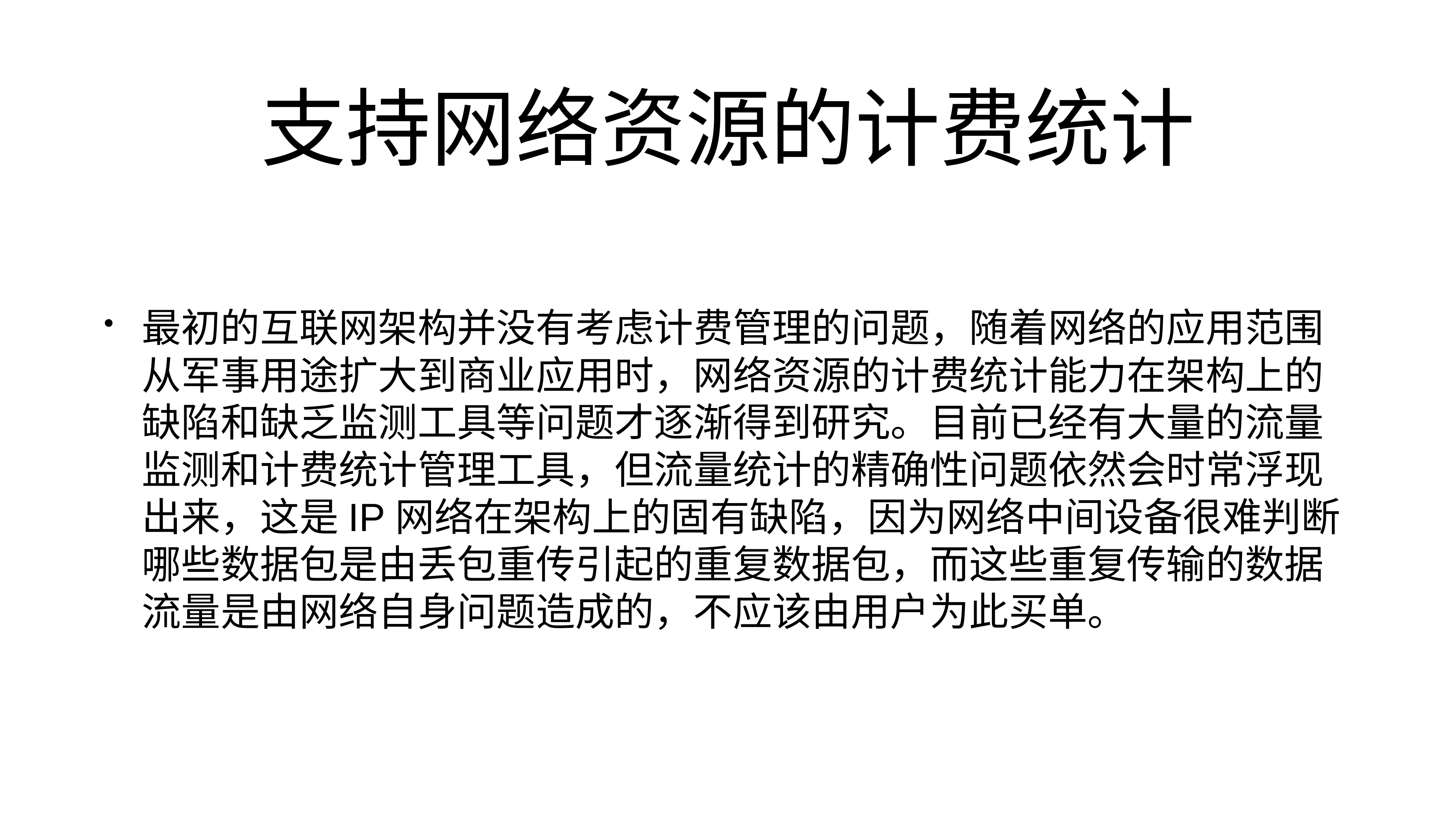

# 支持网络资源的计费统计
最初的互联网架构并没有考虑计费管理的问题，随着网络的应用范围从军事用途扩大到商业应用时，网络资源的计费统计能力在架构上的缺陷和缺乏监测工具等问题才逐渐得到研究。目前已经有大量的流量监测和计费统计管理工具，但流量统计的精确性问题依然会时常浮现出来，这是IP网络在架构上的固有缺陷，因为网络中间设备很难判断哪些数据包是由丢包重传引起的重复数据包，而这些重复传输的数据流量是由网络自身问题造成的，不应该由用户为此买单。